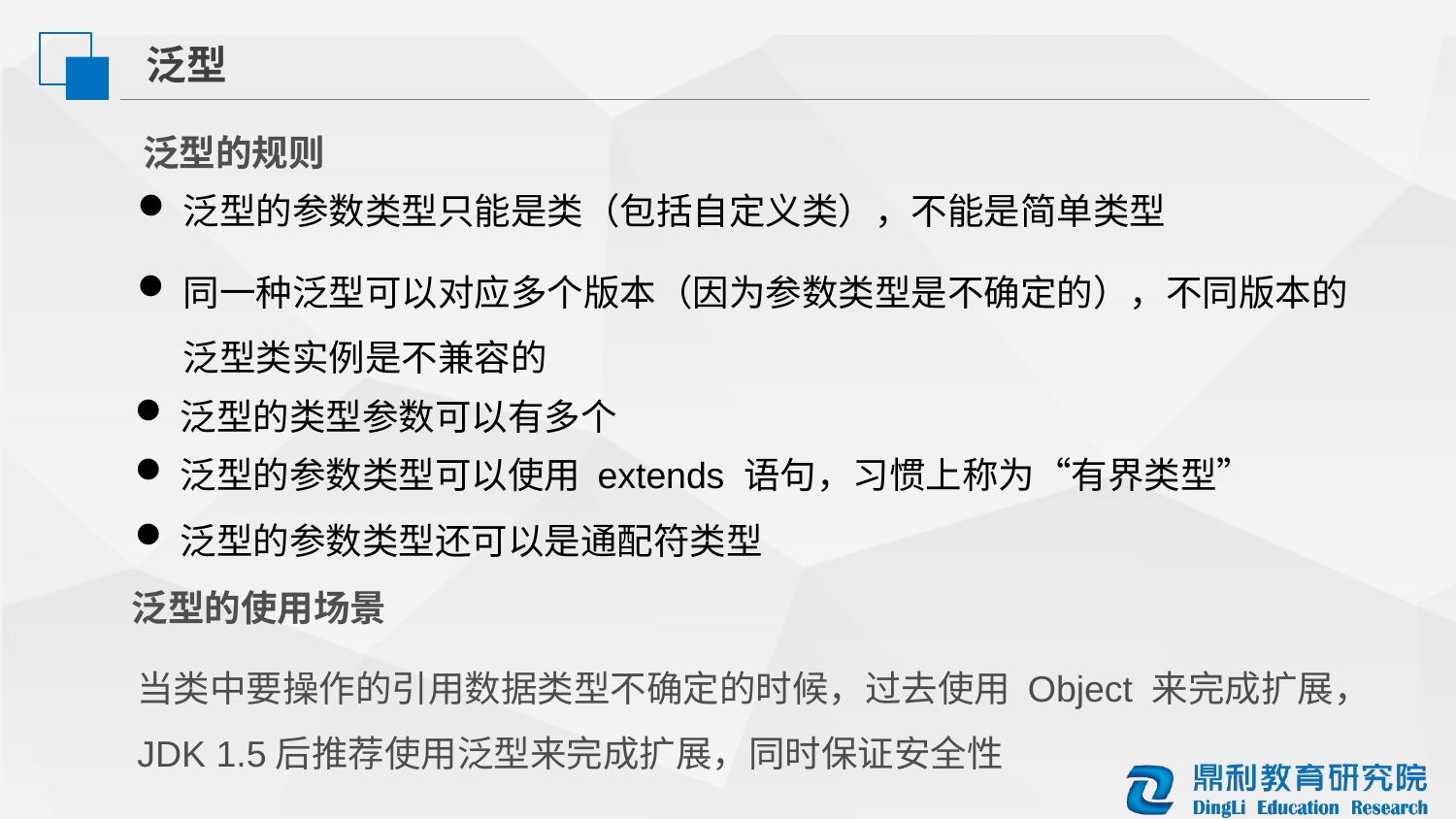

泛型
泛型的规则
泛型的参数类型只能是类（包括自定义类），不能是简单类型
同一种泛型可以对应多个版本（因为参数类型是不确定的），不同版本的泛型类实例是不兼容的
泛型的类型参数可以有多个
泛型的参数类型可以使用 extends 语句，习惯上称为“有界类型”
泛型的参数类型还可以是通配符类型
泛型的使用场景
当类中要操作的引用数据类型不确定的时候，过去使用 Object 来完成扩展，JDK 1.5后推荐使用泛型来完成扩展，同时保证安全性